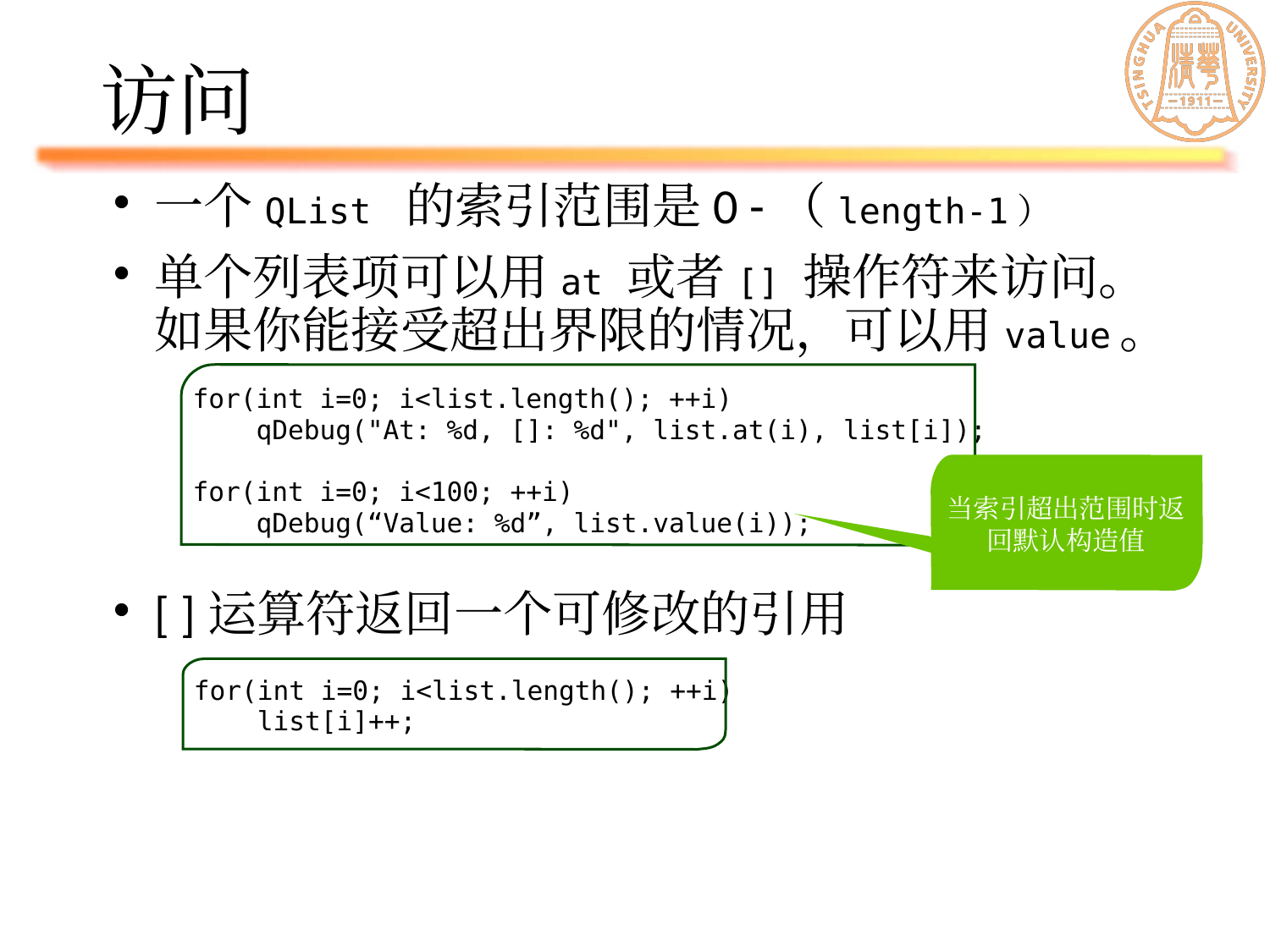

# 访问
一个QList  的索引范围是0 -（length-1）
单个列表项可以用at 或者[] 操作符来访问。如果你能接受超出界限的情况，可以用value。

[ ]运算符返回一个可修改的引用

for(int i=0; i<list.length(); ++i)
    qDebug("At: %d, []: %d", list.at(i), list[i]);

for(int i=0; i<100; ++i)
    qDebug(“Value: %d”, list.value(i));

当索引超出范围时返回默认构造值

for(int i=0; i<list.length(); ++i)
    list[i]++;